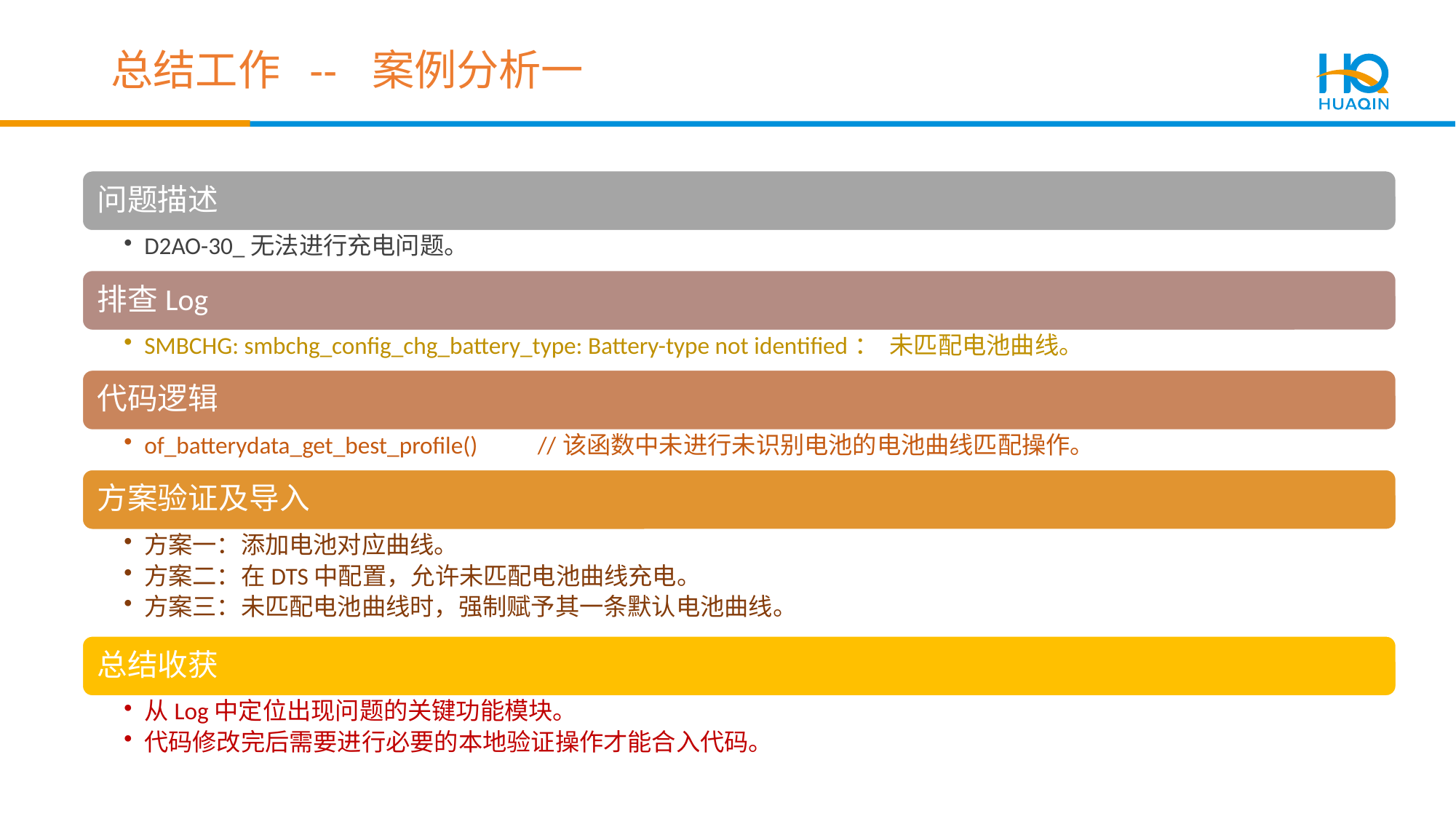

# 总结工作  --  案例分析一
问题描述
D2AO-30_无法进行充电问题。
排查Log
SMBCHG: smbchg_config_chg_battery_type: Battery-type not identified：  未匹配电池曲线。
代码逻辑
of_batterydata_get_best_profile()           //该函数中未进行未识别电池的电池曲线匹配操作。
方案验证及导入
方案一：添加电池对应曲线。
方案二：在DTS中配置，允许未匹配电池曲线充电。
方案三：未匹配电池曲线时，强制赋予其一条默认电池曲线。
总结收获
从Log中定位出现问题的关键功能模块。
代码修改完后需要进行必要的本地验证操作才能合入代码。